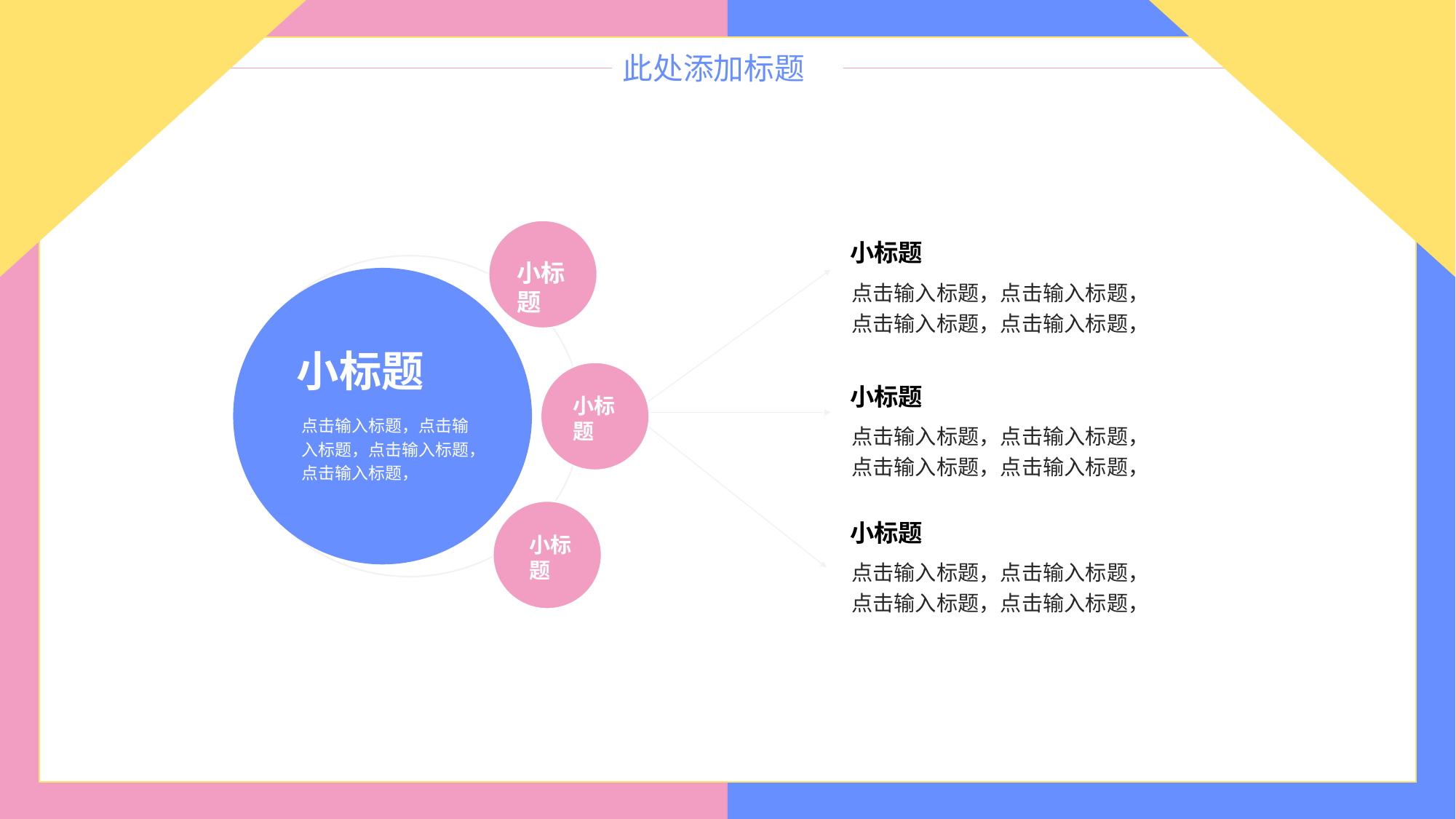

此处添加标题

小标题
小标题

点击输入标题，点击输入标题，点击输入标题，点击输入标题，

小标题

小标题
小标题
点击输入标题，点击输入标题，点击输入标题，点击输入标题，
点击输入标题，点击输入标题，点击输入标题，点击输入标题，

小标题
小标题
点击输入标题，点击输入标题，点击输入标题，点击输入标题，